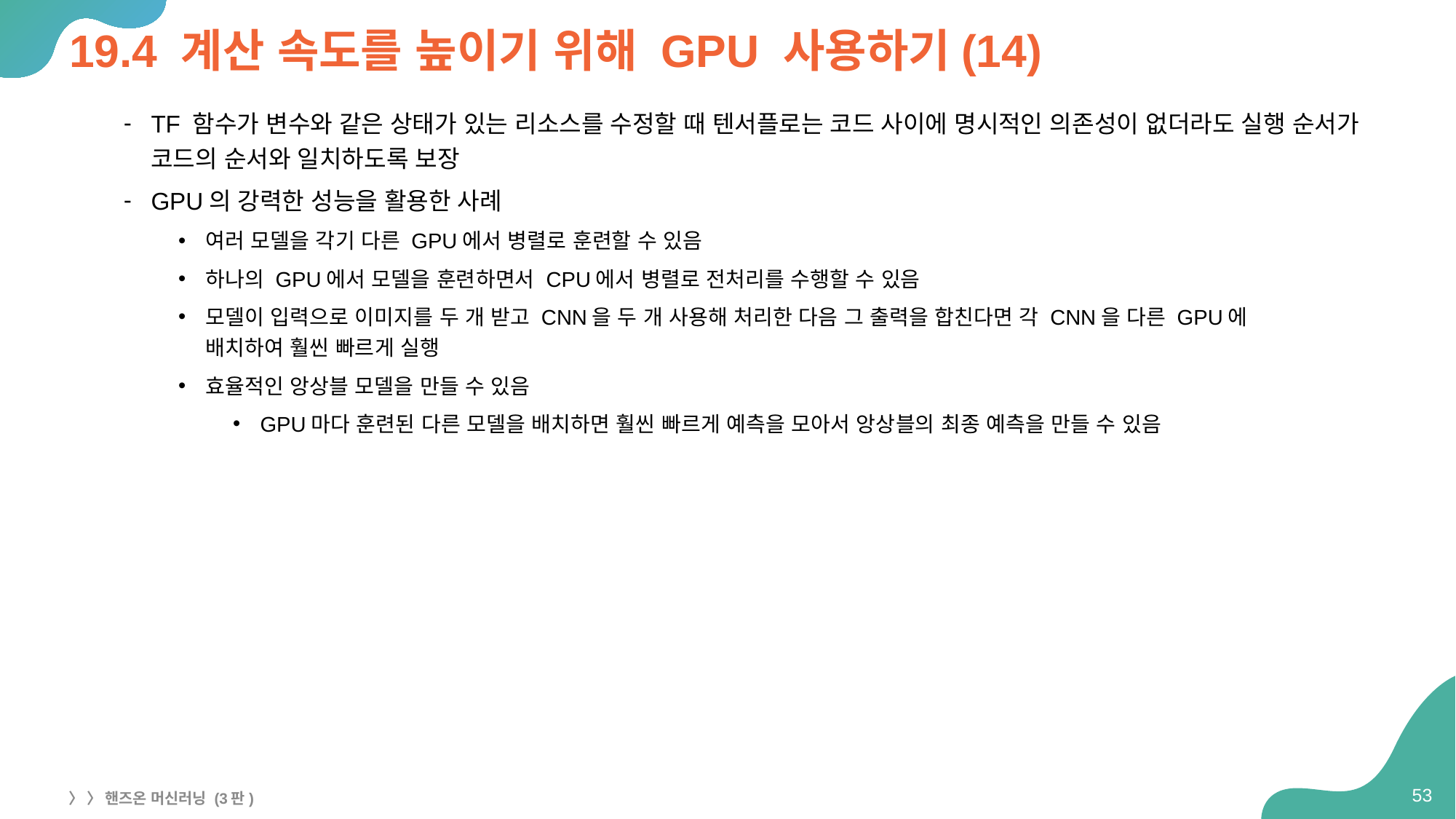

# 19.4 계산 속도를 높이기 위해 GPU 사용하기(14)
TF 함수가 변수와 같은 상태가 있는 리소스를 수정할 때 텐서플로는 코드 사이에 명시적인 의존성이 없더라도 실행 순서가 코드의 순서와 일치하도록 보장
GPU의 강력한 성능을 활용한 사례
여러 모델을 각기 다른 GPU에서 병렬로 훈련할 수 있음
하나의 GPU에서 모델을 훈련하면서 CPU에서 병렬로 전처리를 수행할 수 있음
모델이 입력으로 이미지를 두 개 받고 CNN을 두 개 사용해 처리한 다음 그 출력을 합친다면 각 CNN을 다른 GPU에
배치하여 훨씬 빠르게 실행
효율적인 앙상블 모델을 만들 수 있음
GPU마다 훈련된 다른 모델을 배치하면 훨씬 빠르게 예측을 모아서 앙상블의 최종 예측을 만들 수 있음
53
〉 〉 핸즈온 머신러닝 (3판)